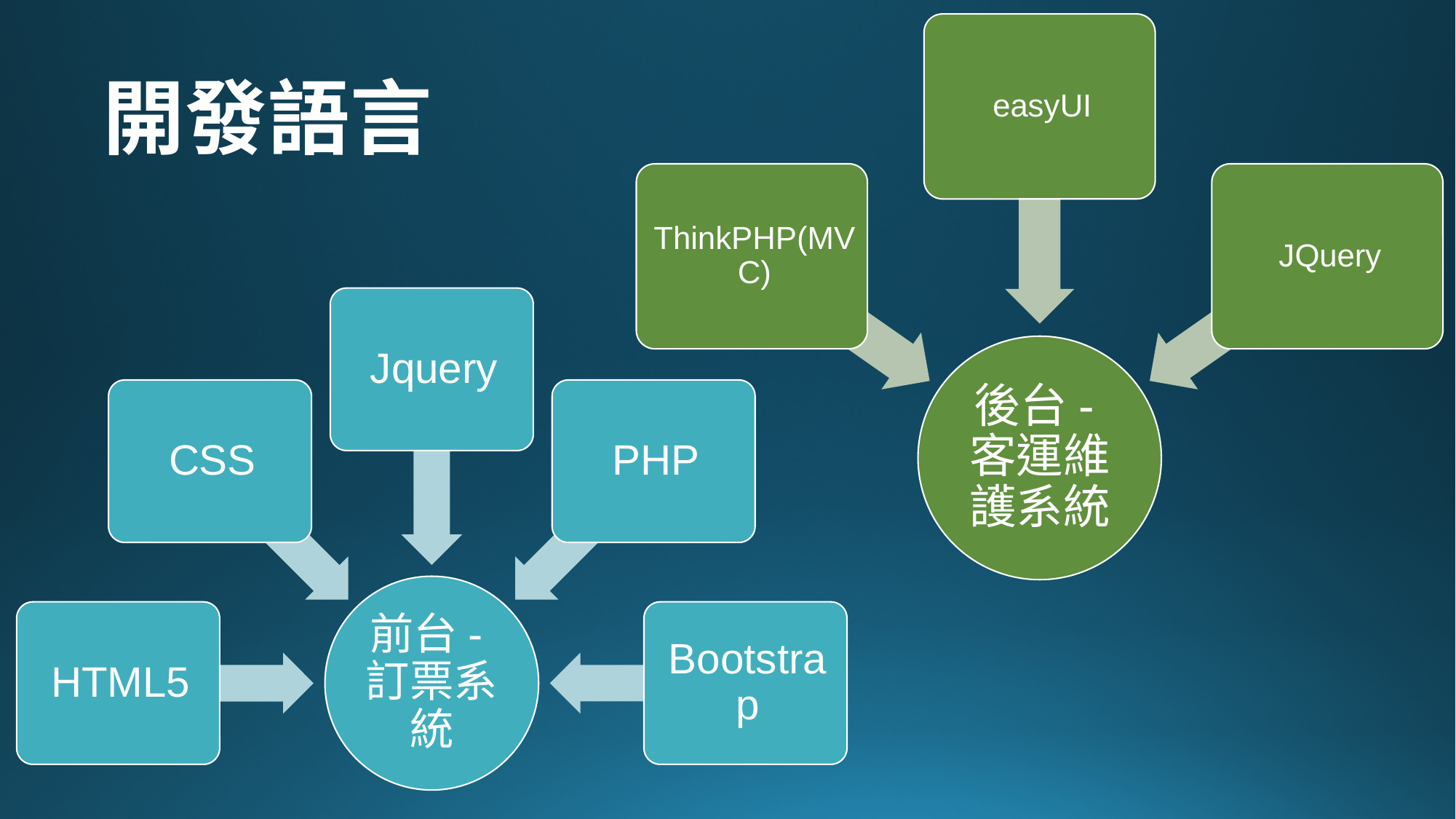

後台-客運維護系統
ThinkPHP(MVC)
easyUI
JQuery
開發語言
前台-訂票系統
HTML5
CSS
Jquery
PHP
Bootstrap